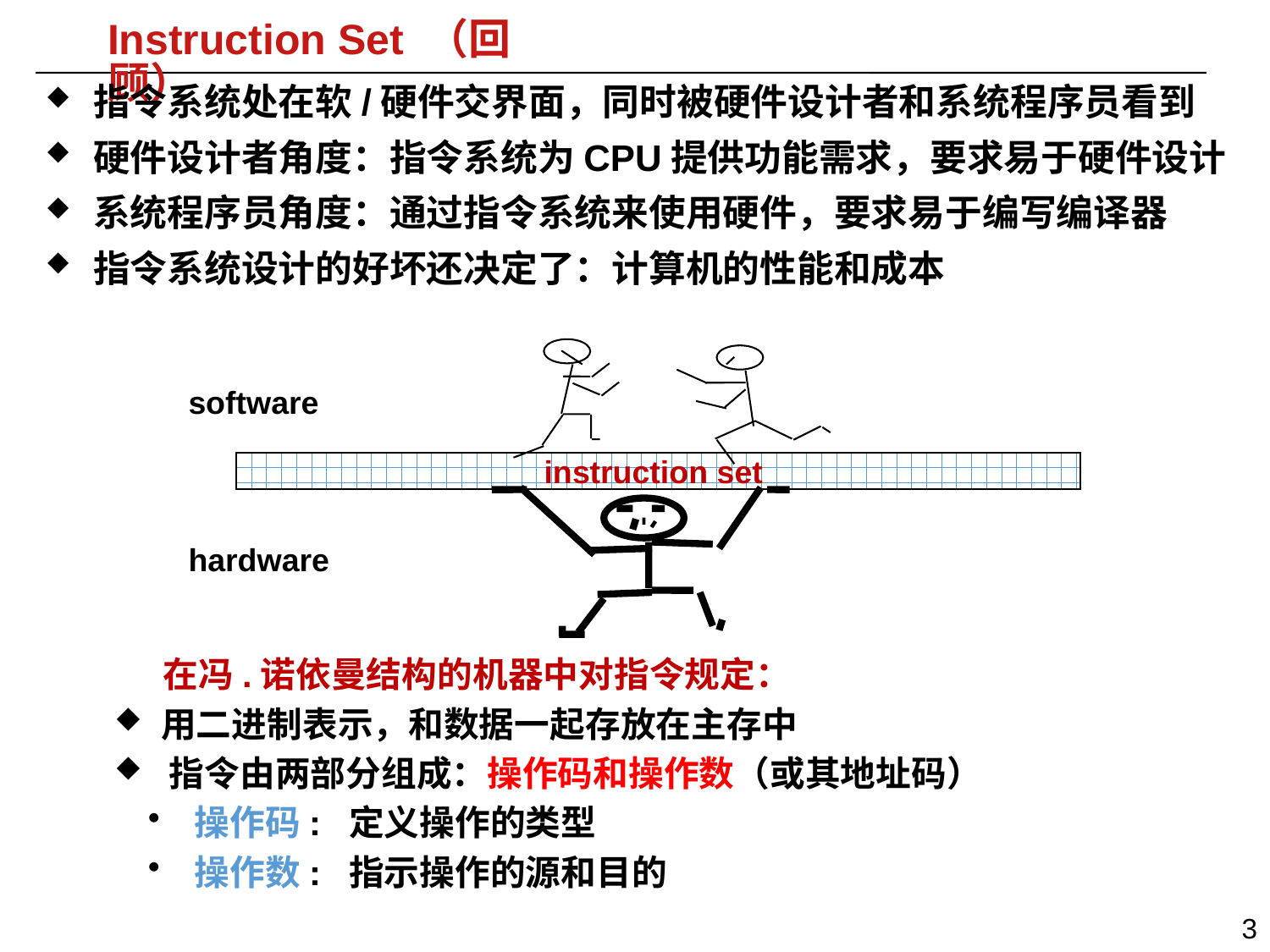

# Instruction Set （回顾）
指令系统处在软/硬件交界面，同时被硬件设计者和系统程序员看到
硬件设计者角度：指令系统为CPU提供功能需求，要求易于硬件设计
系统程序员角度：通过指令系统来使用硬件，要求易于编写编译器
指令系统设计的好坏还决定了：计算机的性能和成本

software

instruction set

hardware

     在冯.诺依曼结构的机器中对指令规定：
 用二进制表示，和数据一起存放在主存中
  指令由两部分组成：操作码和操作数（或其地址码）
 操作码:  定义操作的类型
 操作数:  指示操作的源和目的